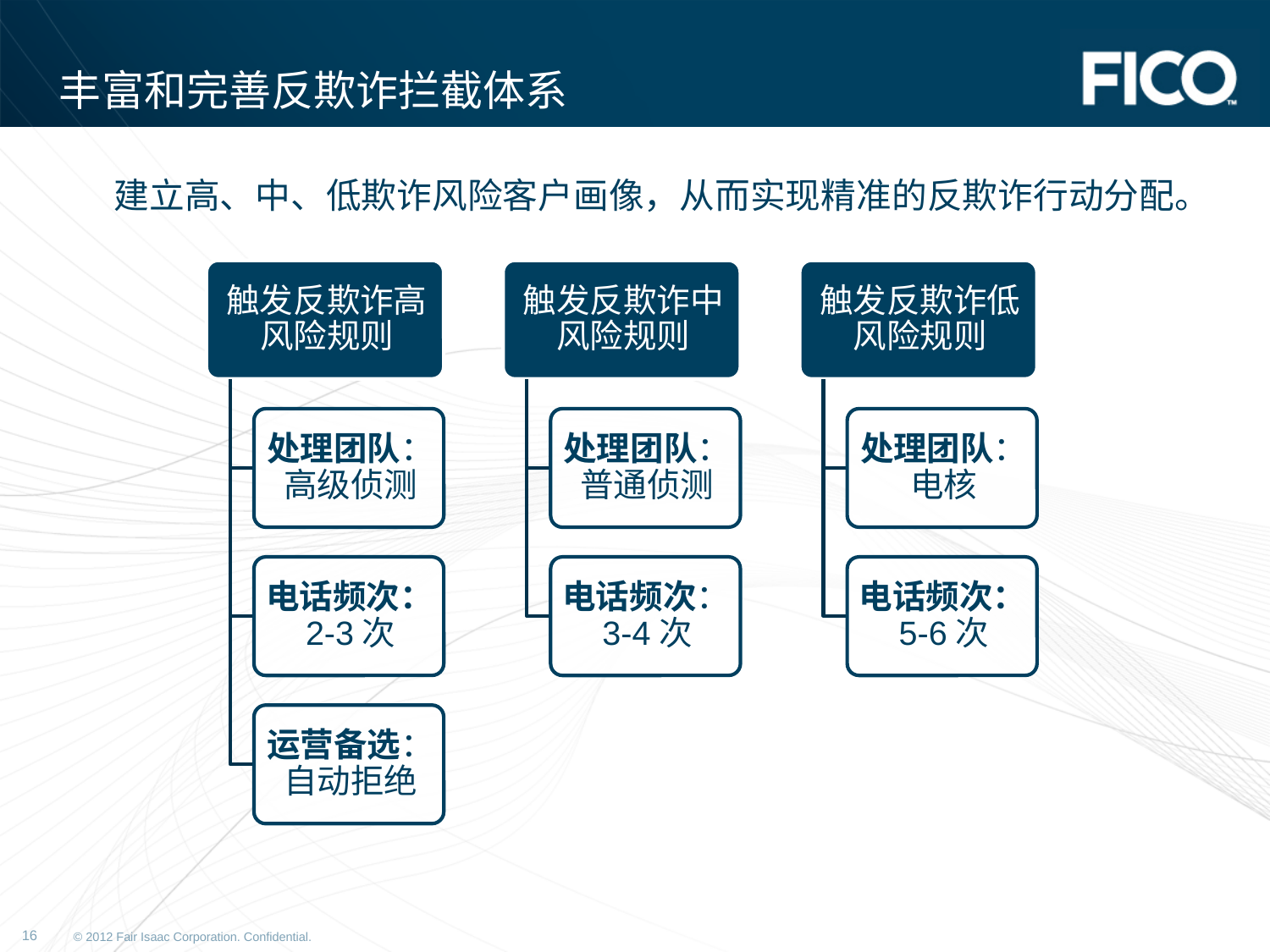

# 丰富和完善反欺诈拦截体系
建立高、中、低欺诈风险客户画像，从而实现精准的反欺诈行动分配。

触发反欺诈高风险规则
处理团队：高级侦测
电话频次：2-3次
运营备选：自动拒绝
触发反欺诈中风险规则
处理团队：普通侦测
电话频次：3-4次
触发反欺诈低风险规则
处理团队：电核
电话频次：5-6次